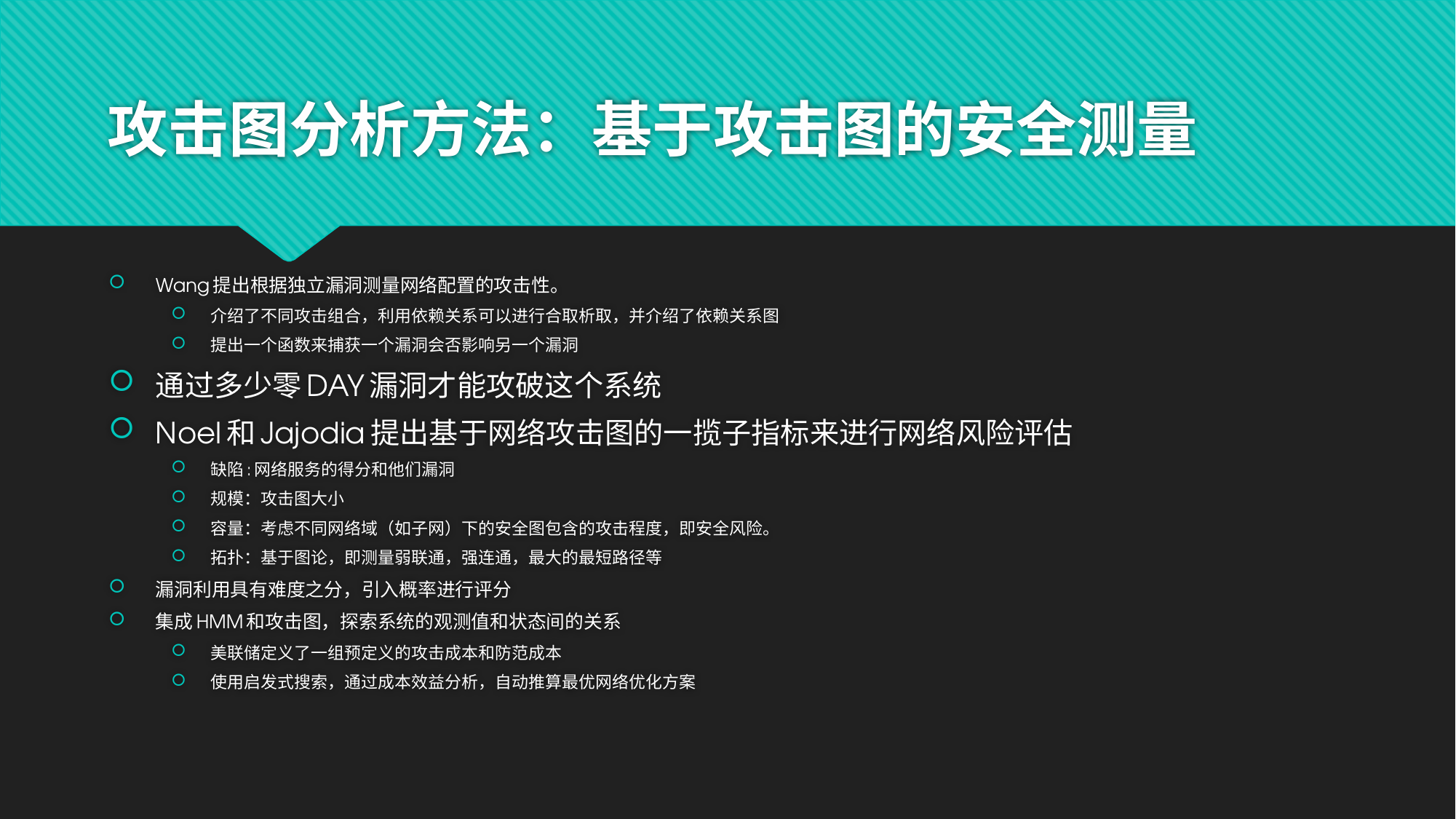

# 攻击图分析方法：基于攻击图的安全测量
Wang提出根据独立漏洞测量网络配置的攻击性。
介绍了不同攻击组合，利用依赖关系可以进行合取析取，并介绍了依赖关系图
提出一个函数来捕获一个漏洞会否影响另一个漏洞
通过多少零DAY漏洞才能攻破这个系统
Noel和Jajodia提出基于网络攻击图的一揽子指标来进行网络风险评估
缺陷:网络服务的得分和他们漏洞
规模：攻击图大小
容量：考虑不同网络域（如子网）下的安全图包含的攻击程度，即安全风险。
拓扑：基于图论，即测量弱联通，强连通，最大的最短路径等
漏洞利用具有难度之分，引入概率进行评分
集成HMM和攻击图，探索系统的观测值和状态间的关系
美联储定义了一组预定义的攻击成本和防范成本
使用启发式搜索，通过成本效益分析，自动推算最优网络优化方案